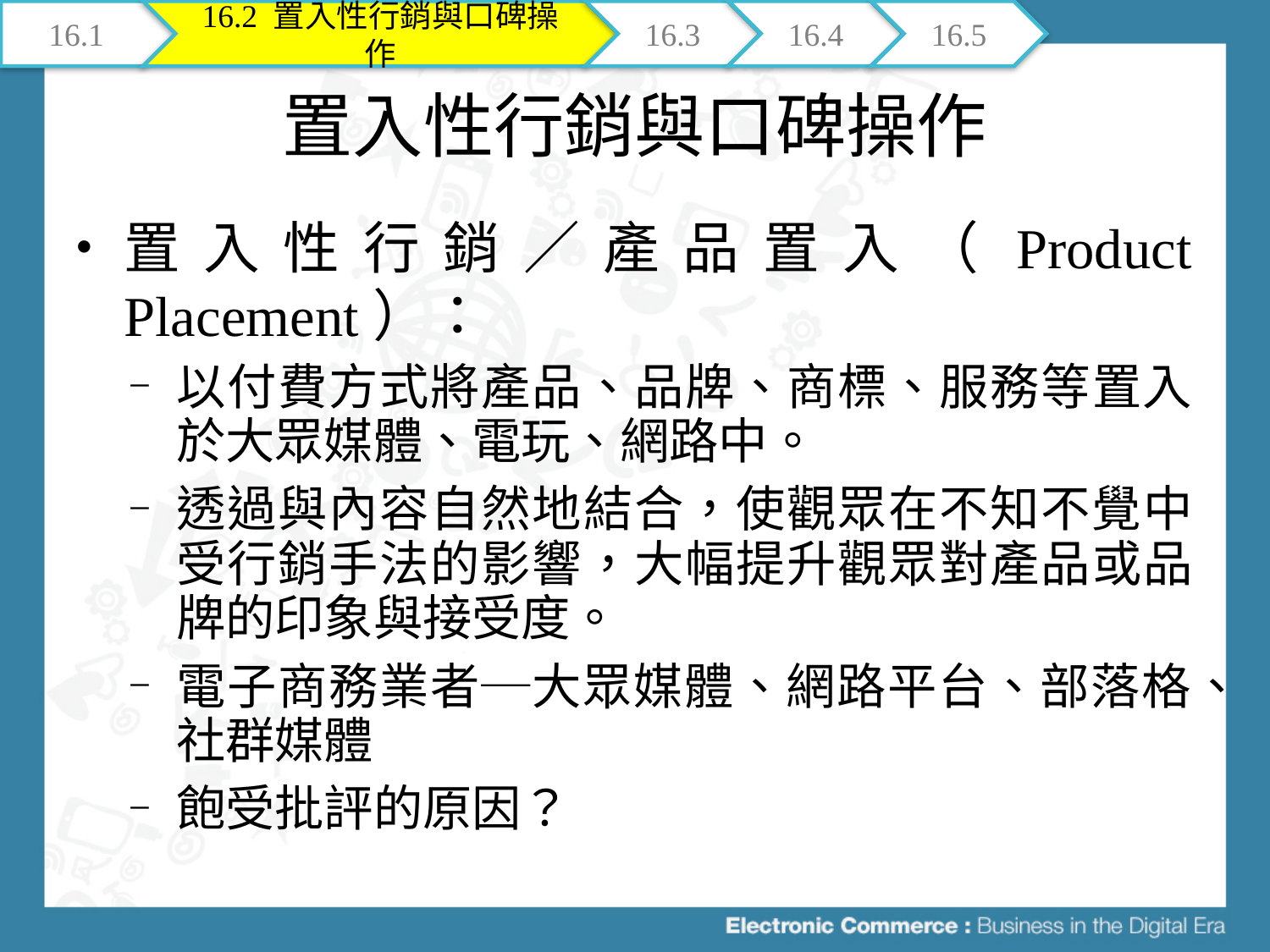

16.1
16.2 置入性行銷與口碑操作
16.3
16.4
16.5
# 置入性行銷與口碑操作
置入性行銷／產品置入（Product Placement）：
以付費方式將產品、品牌、商標、服務等置入於大眾媒體、電玩、網路中。
透過與內容自然地結合，使觀眾在不知不覺中受行銷手法的影響，大幅提升觀眾對產品或品牌的印象與接受度。
電子商務業者─大眾媒體、網路平台、部落格、社群媒體
飽受批評的原因？